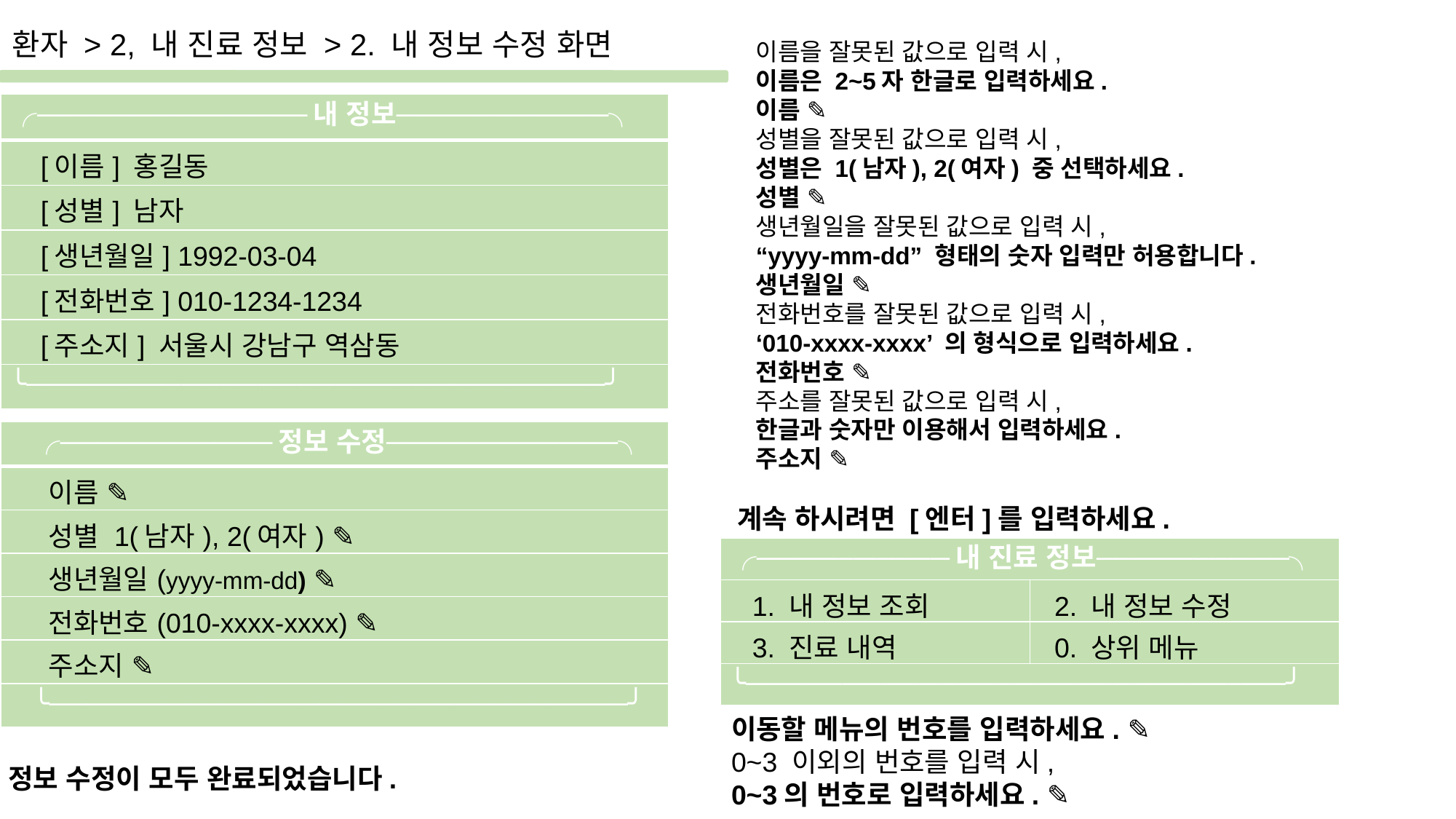

환자 > 2, 내 진료 정보 > 2. 내 정보 수정 화면
이름을 잘못된 값으로 입력 시,
이름은 2~5자 한글로 입력하세요.
이름 ✎
성별을 잘못된 값으로 입력 시,
성별은 1(남자), 2(여자) 중 선택하세요.
성별 ✎
생년월일을 잘못된 값으로 입력 시,
“yyyy-mm-dd” 형태의 숫자 입력만 허용합니다.
생년월일 ✎
전화번호를 잘못된 값으로 입력 시,
‘010-xxxx-xxxx’ 의 형식으로 입력하세요.
전화번호 ✎
주소를 잘못된 값으로 입력 시,
한글과 숫자만 이용해서 입력하세요.
주소지 ✎

| ╭──────────────내 정보───────────╮ |
| --- |
| [이름] 홍길동 |
| [성별] 남자 |
| [생년월일] 1992-03-04 |
| [전화번호] 010-1234-1234 |
| [주소지] 서울시 강남구 역삼동 |
| ╰──────────────────────────────╯ |
| ╭───────────정보 수정────────────╮ |
| --- |
| 이름 ✎ |
| 성별 1(남자), 2(여자) ✎ |
| 생년월일(yyyy-mm-dd) ✎ |
| 전화번호(010-xxxx-xxxx) ✎ |
| 주소지 ✎ |
| ╰──────────────────────────────╯ |
계속 하시려면 [엔터]를 입력하세요.
| ╭──────────내 진료 정보──────────╮ |  |
| --- | --- |
| 1. 내 정보 조회 | 2. 내 정보 수정 |
| 3. 진료 내역 | 0. 상위 메뉴 |
| ╰────────────────────────────╯ |  |
이동할 메뉴의 번호를 입력하세요. ✎
0~3 이외의 번호를 입력 시,
0~3의 번호로 입력하세요. ✎

정보 수정이 모두 완료되었습니다.